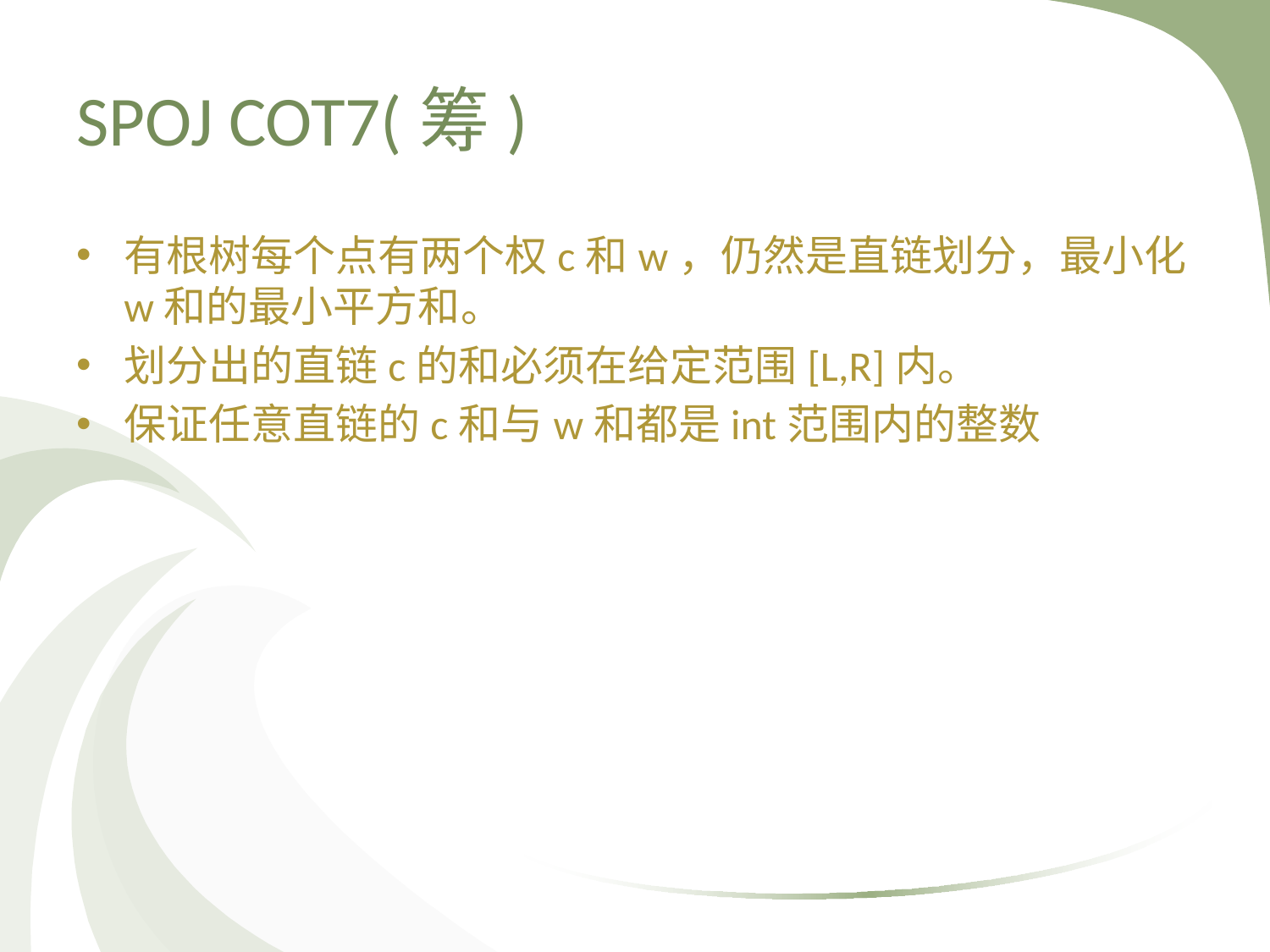

# SPOJ COT7(筹)
有根树每个点有两个权c和w，仍然是直链划分，最小化w和的最小平方和。
划分出的直链c的和必须在给定范围[L,R]内。
保证任意直链的c和与w和都是int范围内的整数